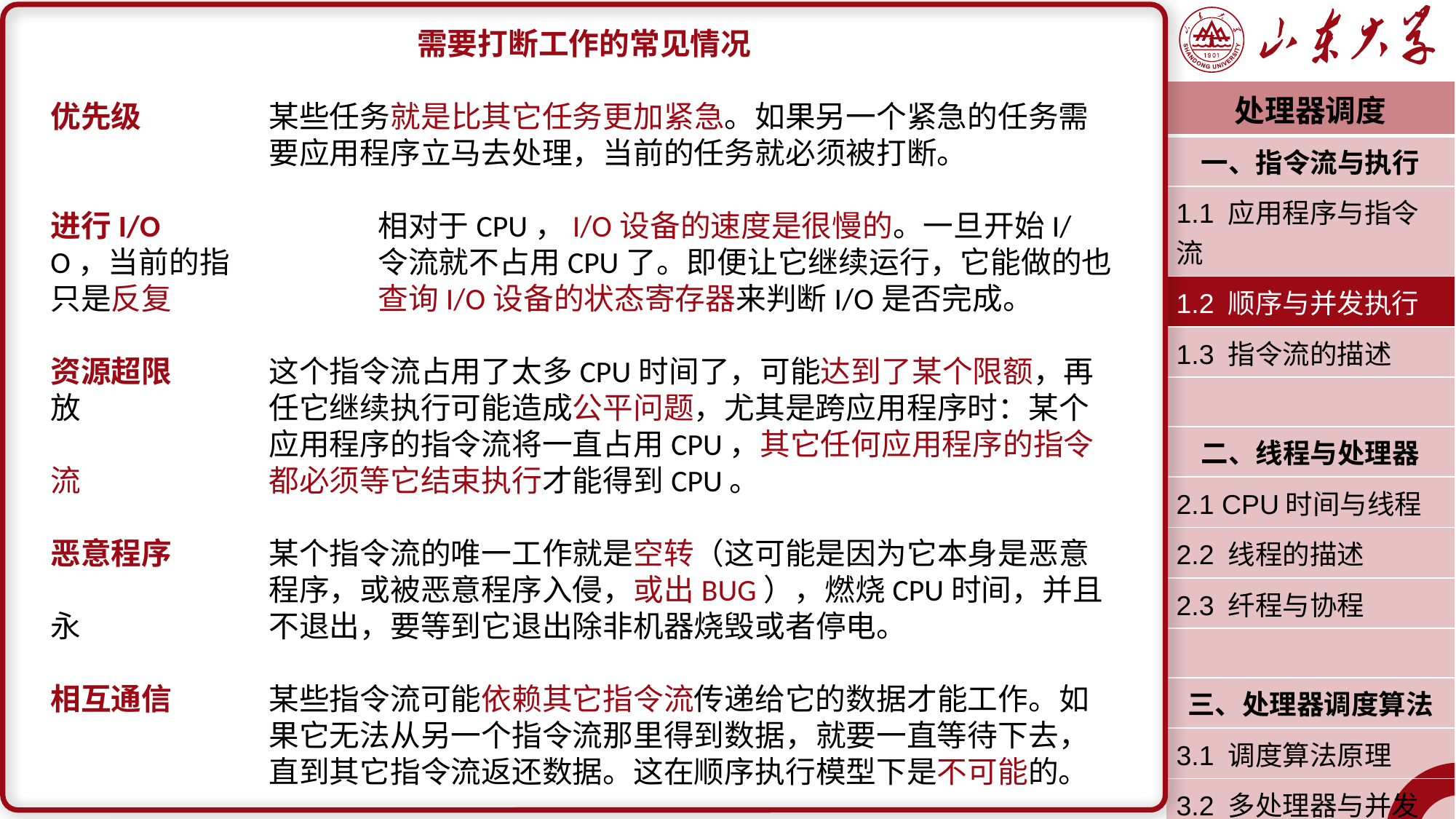

需要打断工作的常见情况

优先级		某些任务就是比其它任务更加紧急。如果另一个紧急的任务需		要应用程序立马去处理，当前的任务就必须被打断。

进行I/O		相对于CPU，I/O设备的速度是很慢的。一旦开始I/O，当前的指		令流就不占用CPU了。即便让它继续运行，它能做的也只是反复		查询I/O设备的状态寄存器来判断I/O是否完成。

资源超限	这个指令流占用了太多CPU时间了，可能达到了某个限额，再放		任它继续执行可能造成公平问题，尤其是跨应用程序时：某个		应用程序的指令流将一直占用CPU，其它任何应用程序的指令流		都必须等它结束执行才能得到CPU。

恶意程序	某个指令流的唯一工作就是空转（这可能是因为它本身是恶意		程序，或被恶意程序入侵，或出BUG），燃烧CPU时间，并且永		不退出，要等到它退出除非机器烧毁或者停电。

相互通信	某些指令流可能依赖其它指令流传递给它的数据才能工作。如		果它无法从另一个指令流那里得到数据，就要一直等待下去，		直到其它指令流返还数据。这在顺序执行模型下是不可能的。
| 处理器调度 |
| --- |
| 一、指令流与执行 |
| 1.1 应用程序与指令流 |
| 1.2 顺序与并发执行 |
| 1.3 指令流的描述 |
|  |
| 二、线程与处理器 |
| 2.1 CPU时间与线程 |
| 2.2 线程的描述 |
| 2.3 纤程与协程 |
|  |
| 三、处理器调度算法 |
| 3.1 调度算法原理 |
| 3.2 多处理器与并发 |
| 潘润宇 2023.03 |